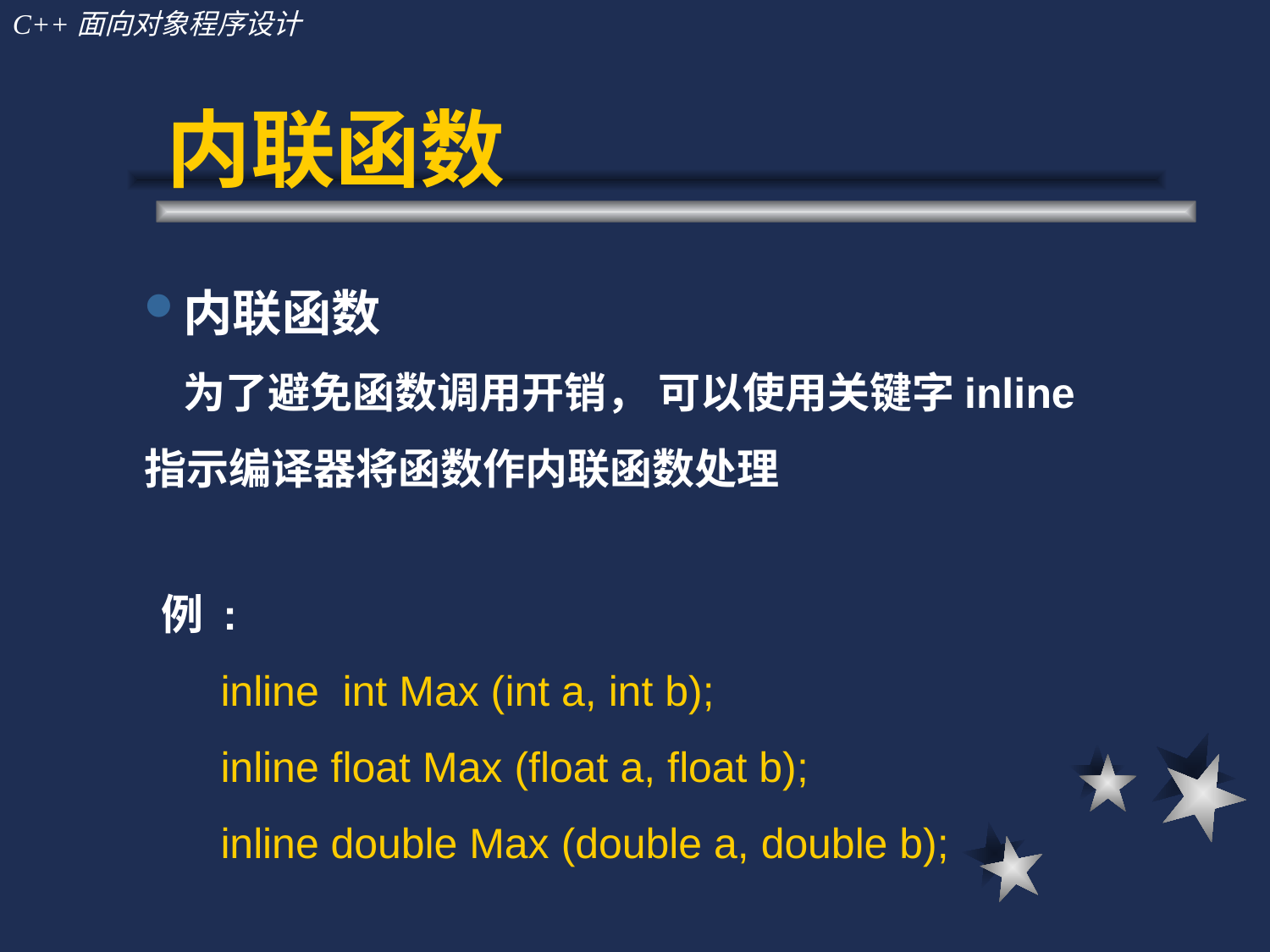

# 内联函数
内联函数
   为了避免函数调用开销， 可以使用关键字inline指示编译器将函数作内联函数处理

例 :
inline  int Max (int a, int b);
inline float Max (float a, float b);
inline double Max (double a, double b);